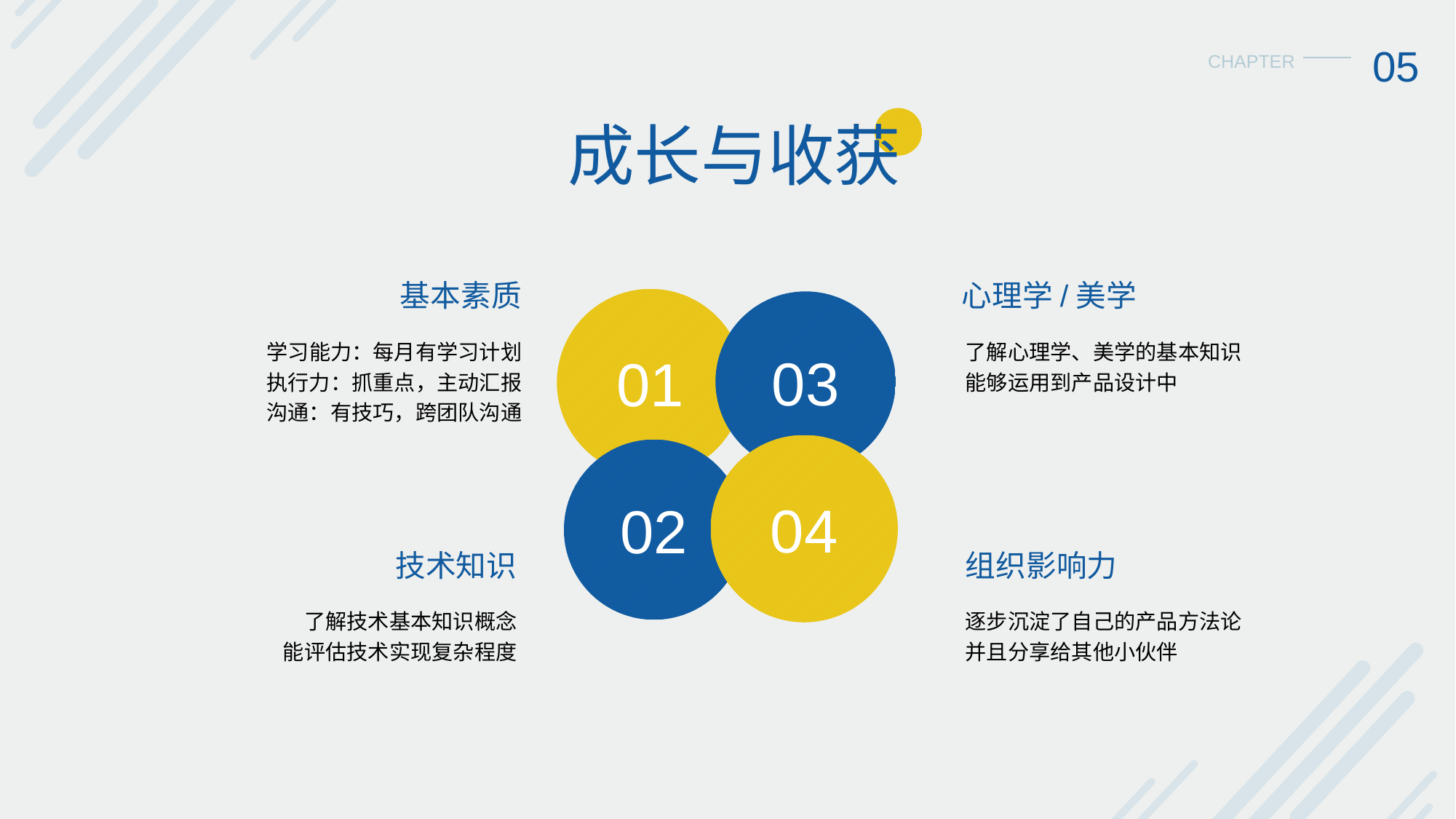

05
CHAPTER

成长与收获
基本素质
心理学/美学
01
03
学习能力：每月有学习计划
执行力：抓重点，主动汇报
沟通：有技巧，跨团队沟通
了解心理学、美学的基本知识
能够运用到产品设计中
04
02
技术知识
组织影响力
了解技术基本知识概念
能评估技术实现复杂程度
逐步沉淀了自己的产品方法论
并且分享给其他小伙伴